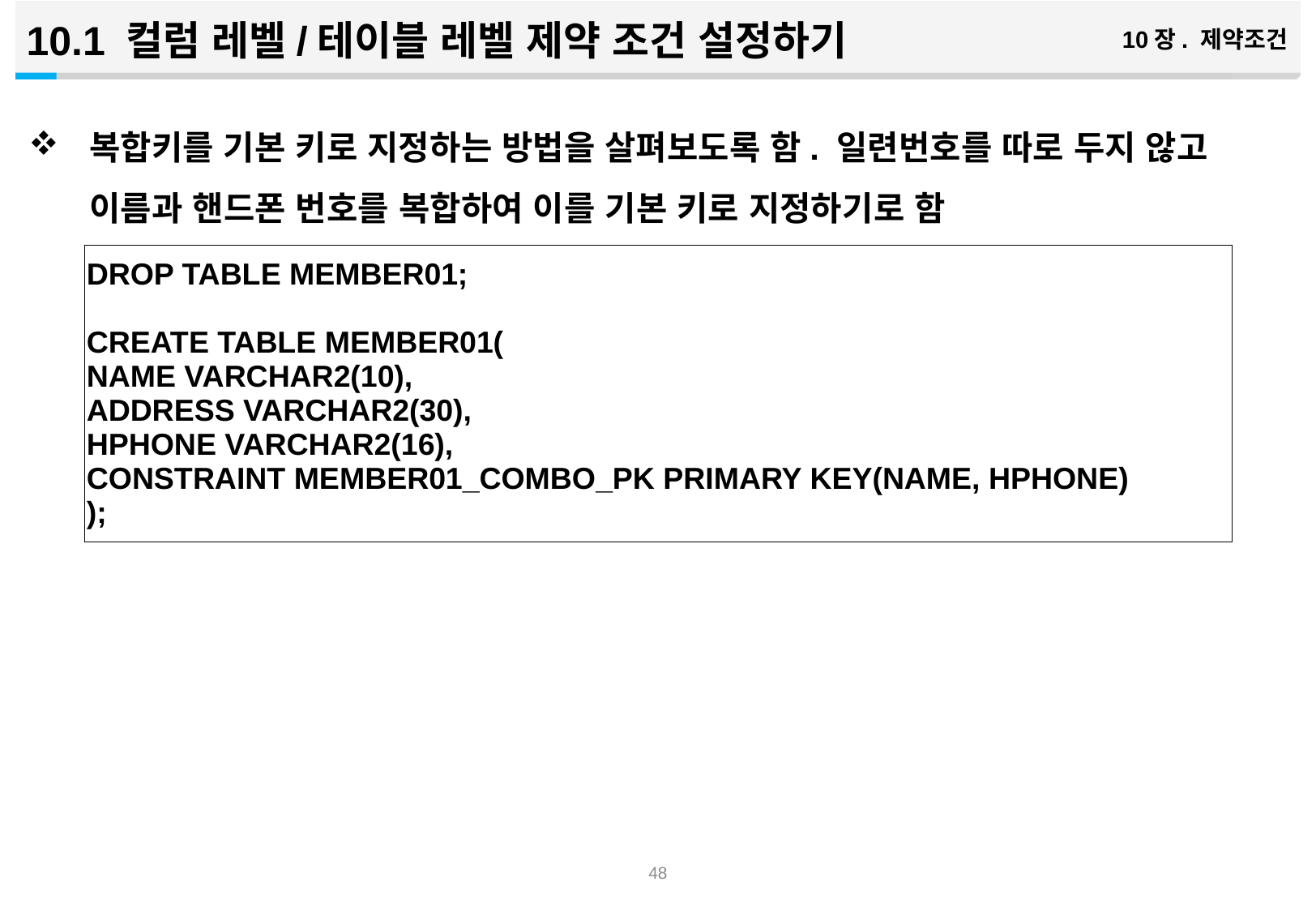

10.1 컬럼 레벨/테이블 레벨 제약 조건 설정하기
10장. 제약조건
복합키를 기본 키로 지정하는 방법을 살펴보도록 함. 일련번호를 따로 두지 않고 이름과 핸드폰 번호를 복합하여 이를 기본 키로 지정하기로 함
| DROP TABLE MEMBER01; CREATE TABLE MEMBER01( NAME VARCHAR2(10), ADDRESS VARCHAR2(30), HPHONE VARCHAR2(16), CONSTRAINT MEMBER01\_COMBO\_PK PRIMARY KEY(NAME, HPHONE) ); |
| --- |
48